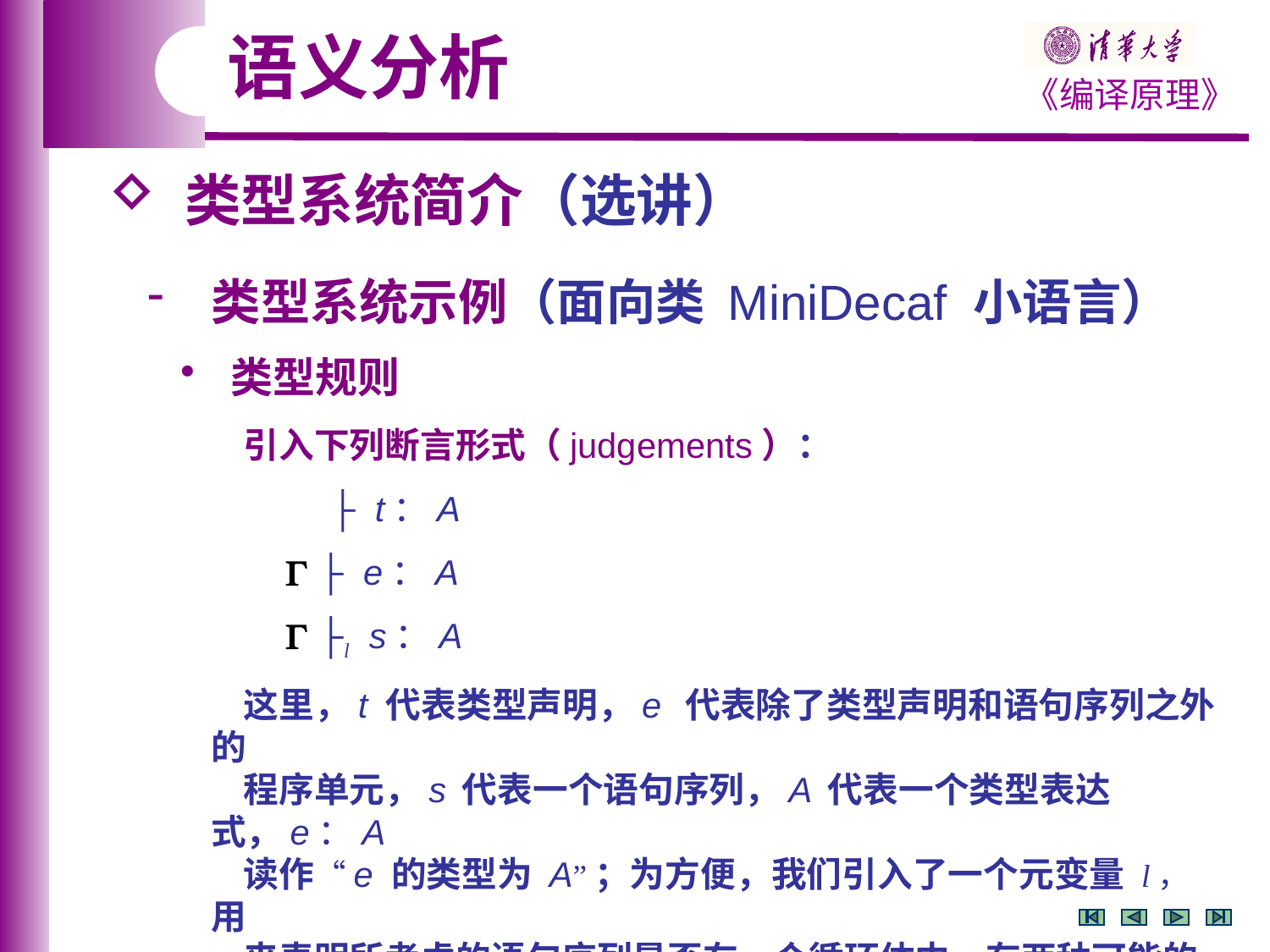

语义分析
 类型系统简介（选讲）
  类型系统示例（面向类 MiniDecaf 小语言）

 类型规则

   引入下列断言形式（judgements）：

     ├  t：A

 Γ ├  e：A

 Γ ├l  s：A

   这里，t 代表类型声明，e  代表除了类型声明和语句序列之外的
   程序单元，s 代表一个语句序列，A 代表一个类型表达式，e：A
   读作“e 的类型为 A”；为方便，我们引入了一个元变量 l，用
   来表明所考虑的语句序列是否在一个循环体中，有两种可能的
   取值: in (在某个循环体中)和 out (不在任何一个循环体中）